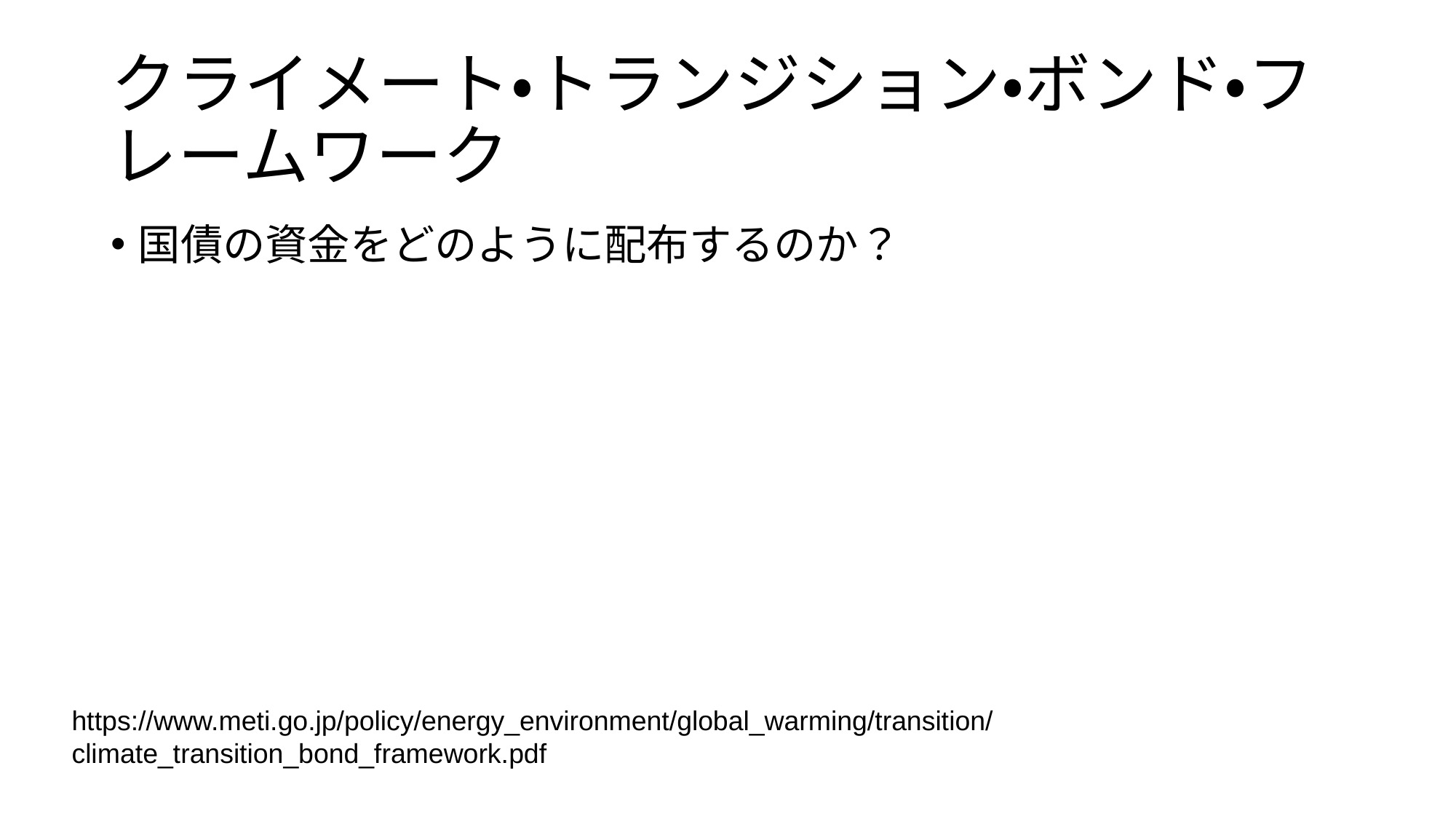

# クライメート・トランジション・ボンド・フレームワーク
国債の資金をどのように配布するのか？
https://www.meti.go.jp/policy/energy_environment/global_warming/transition/climate_transition_bond_framework.pdf